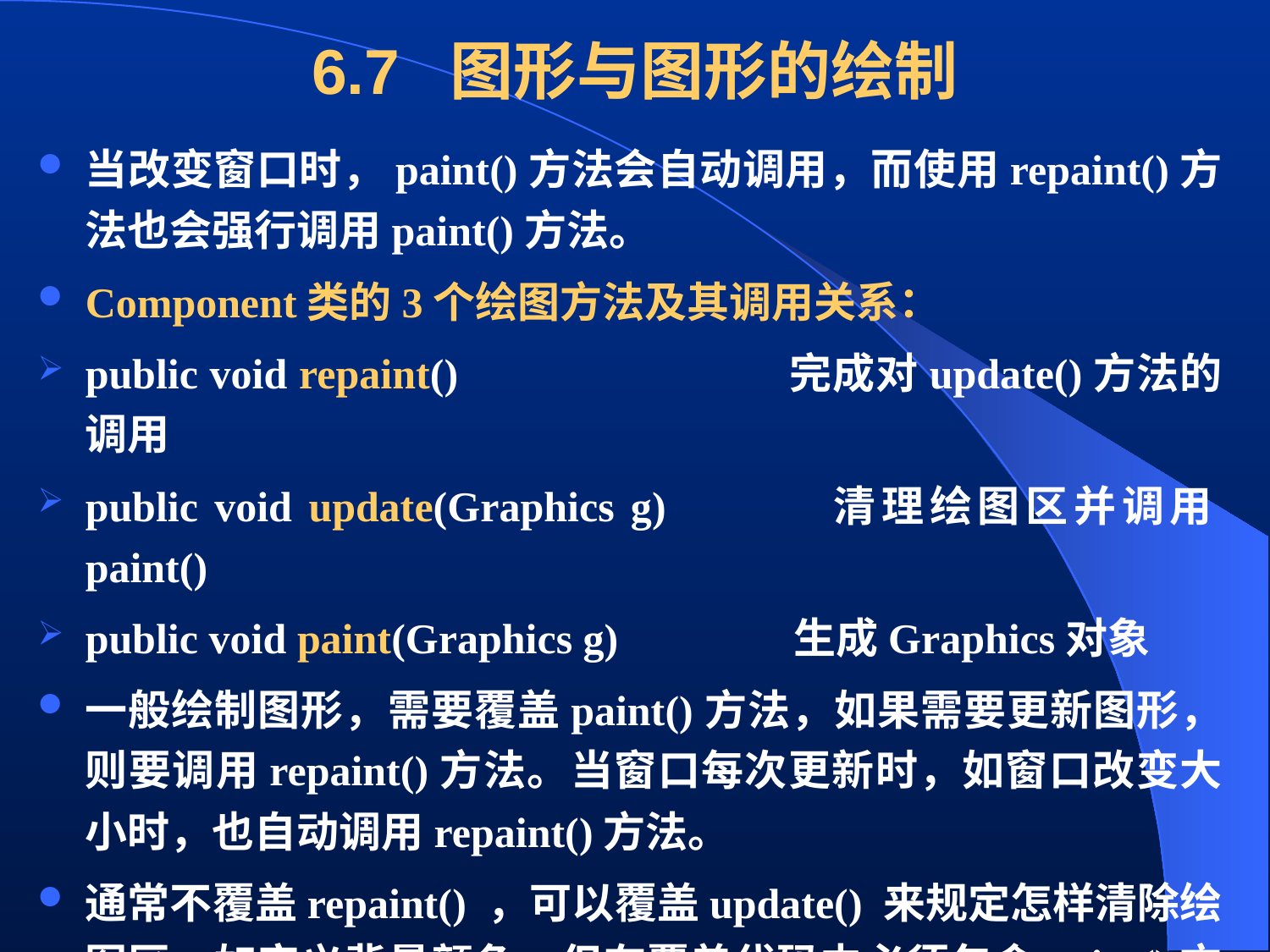

# 6.7  图形与图形的绘制
当改变窗口时，paint()方法会自动调用，而使用repaint()方法也会强行调用paint()方法。
Component类的3个绘图方法及其调用关系：
public void repaint()	     完成对update()方法的调用
public void update(Graphics g)	     清理绘图区并调用paint()
public void paint(Graphics g)	      生成Graphics对象
一般绘制图形，需要覆盖paint()方法，如果需要更新图形，则要调用repaint()方法。当窗口每次更新时，如窗口改变大小时，也自动调用repaint()方法。
通常不覆盖repaint() ，可以覆盖update() 来规定怎样清除绘图区，如定义背景颜色，但在覆盖代码中必须包含paint()方法。